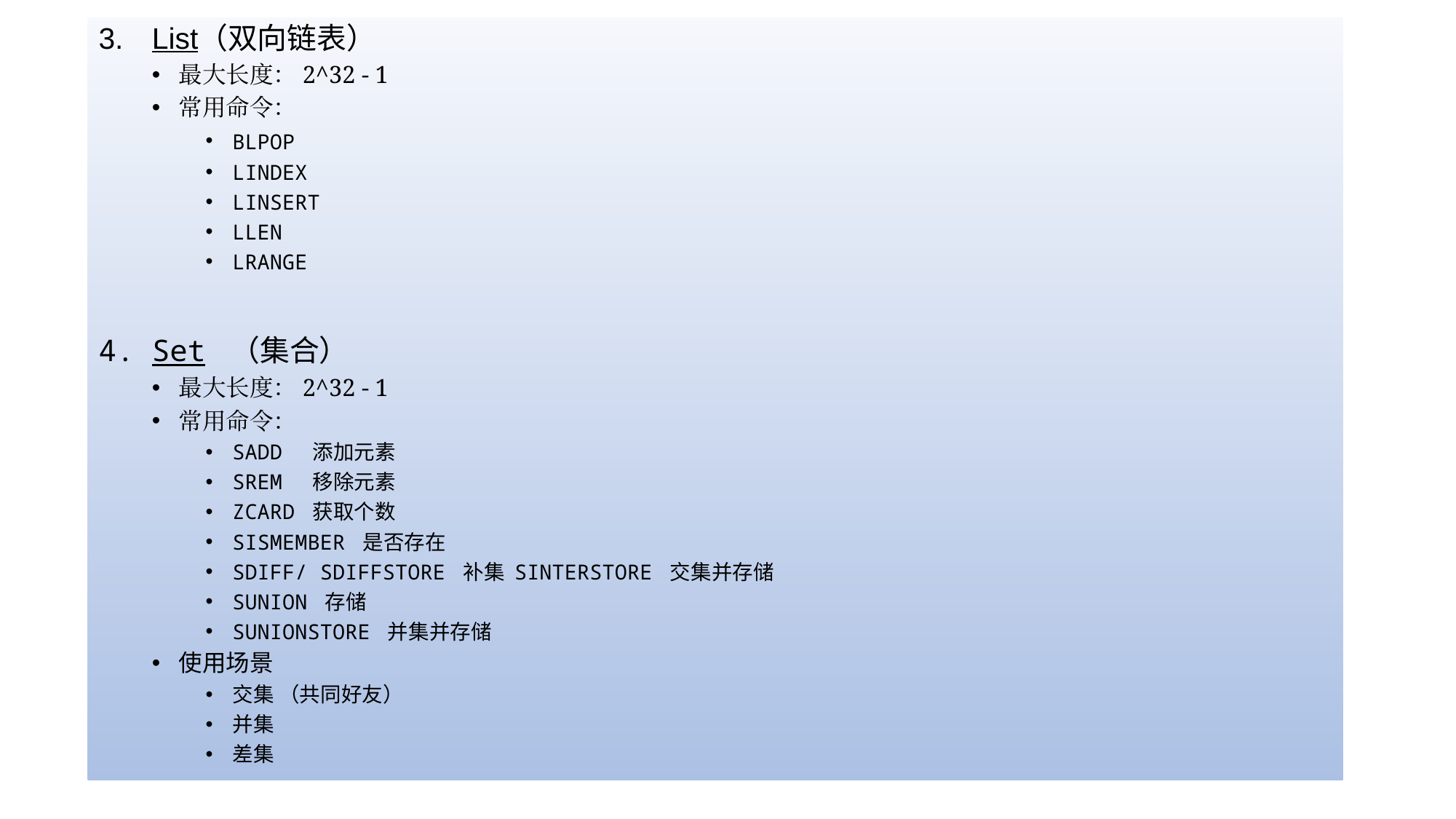

List（双向链表）
最大长度：2^32 - 1
常用命令：
BLPOP
LINDEX
LINSERT
LLEN
LRANGE

Set （集合）
最大长度：2^32 - 1
常用命令：
SADD  添加元素
SREM  移除元素
ZCARD 获取个数
SISMEMBER 是否存在
SDIFF/ SDIFFSTORE 补集 SINTERSTORE 交集并存储
SUNION 存储
SUNIONSTORE 并集并存储
使用场景
交集 （共同好友）
并集
差集